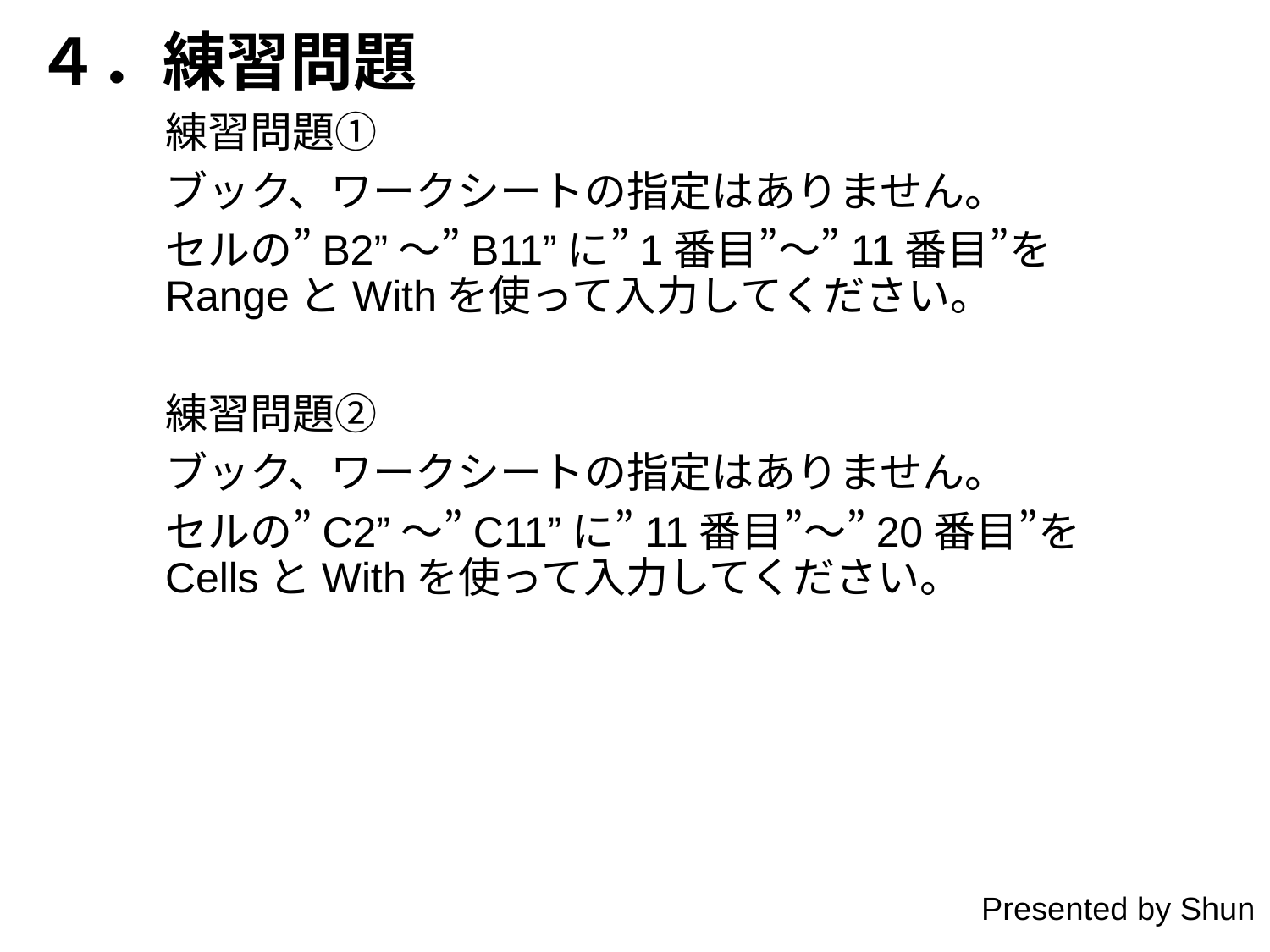

４．練習問題
練習問題①
ブック、ワークシートの指定はありません。
セルの”B2”～”B11”に”1番目”～”11番目”をRangeとWithを使って入力してください。

練習問題②
ブック、ワークシートの指定はありません。
セルの”C2”～”C11”に”11番目”～”20番目”をCellsとWithを使って入力してください。

Presented by Shun